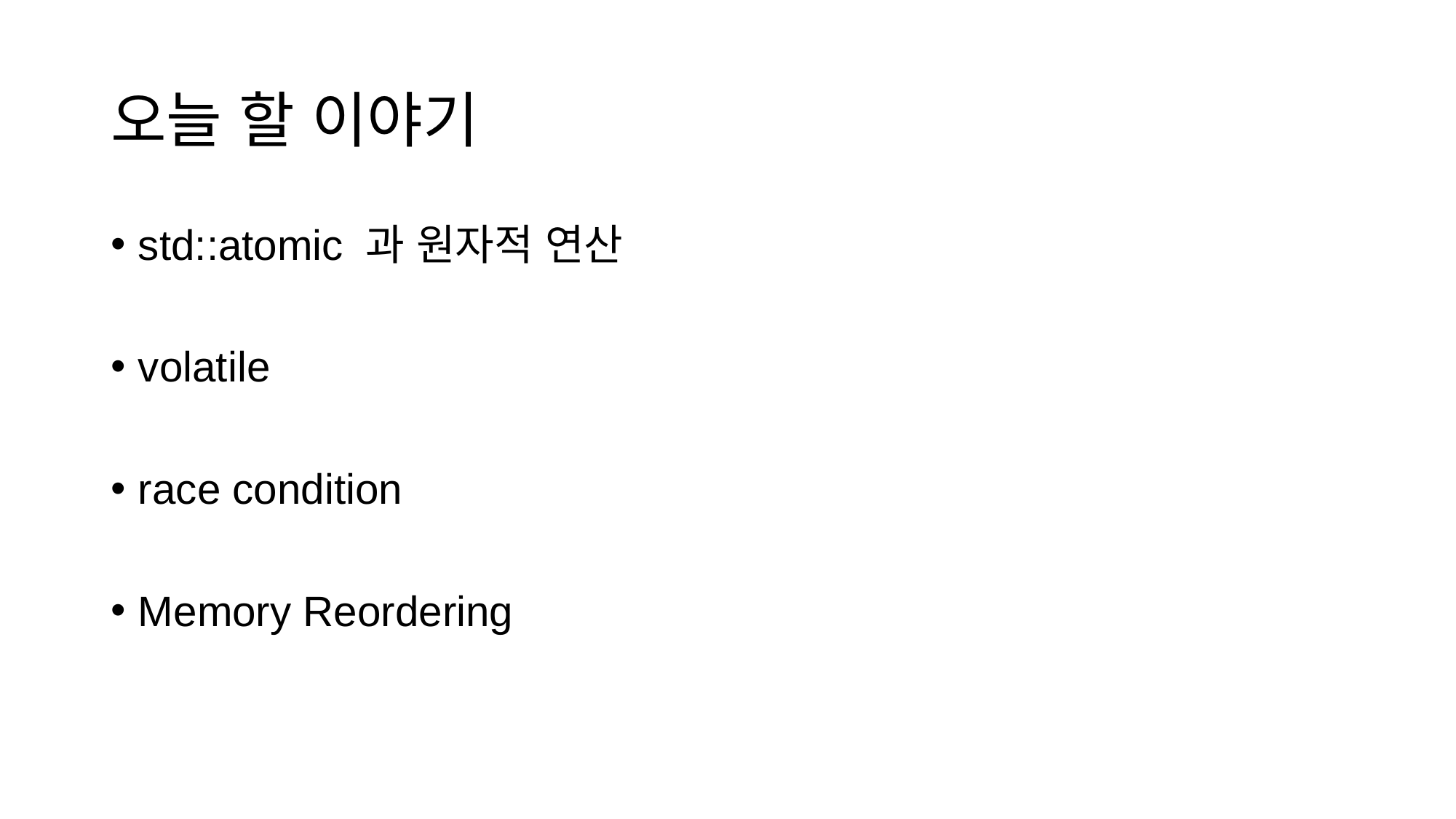

# 오늘 할 이야기
std::atomic 과 원자적 연산

volatile

race condition

Memory Reordering